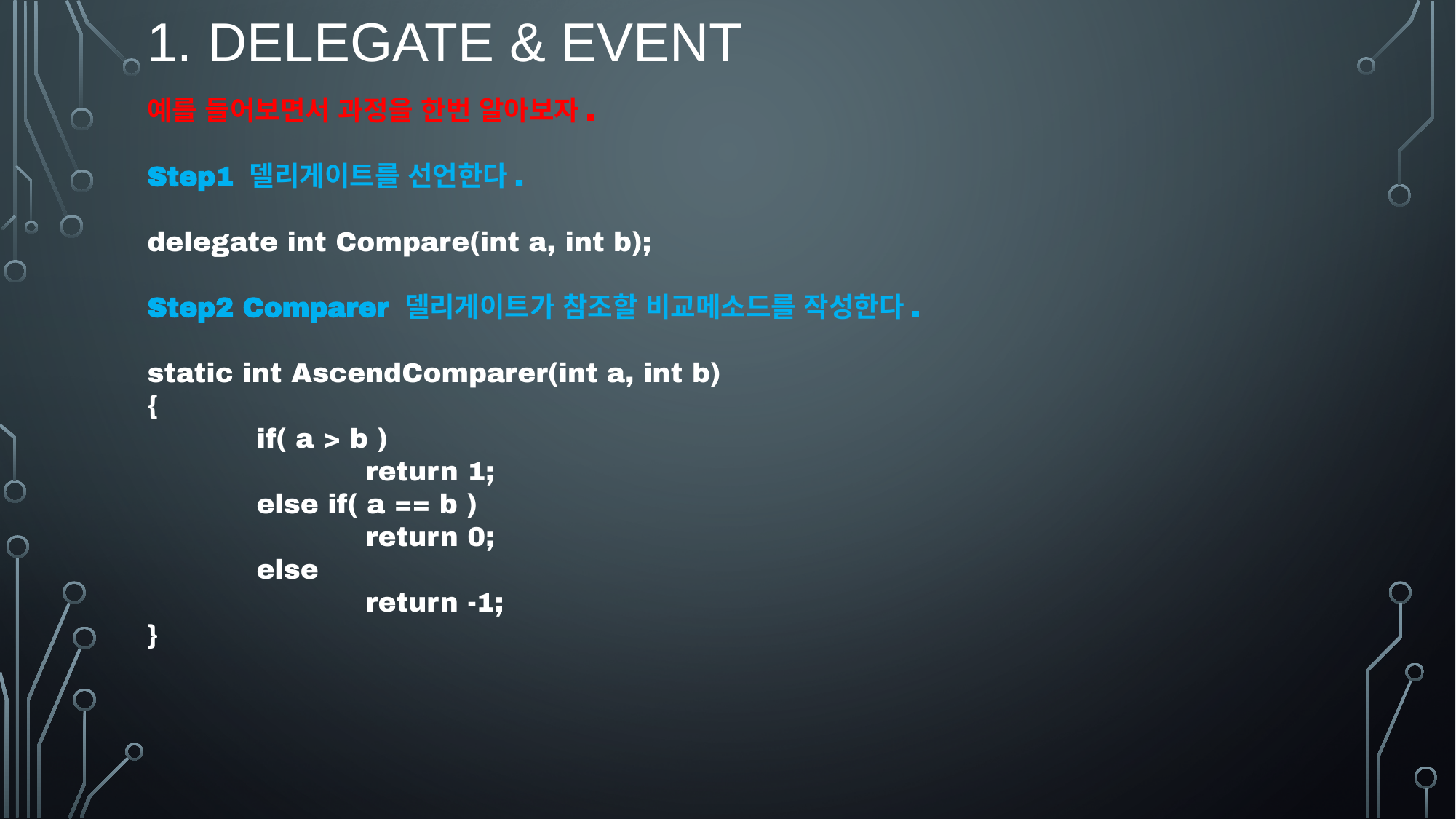

# 1. Delegate & Event
예를 들어보면서 과정을 한번 알아보자.

Step1 델리게이트를 선언한다.

delegate int Compare(int a, int b);

Step2 Comparer 델리게이트가 참조할 비교메소드를 작성한다.

static int AscendComparer(int a, int b)
{
	if( a > b )
		return 1;
	else if( a == b )
		return 0;
	else
		return -1;
}